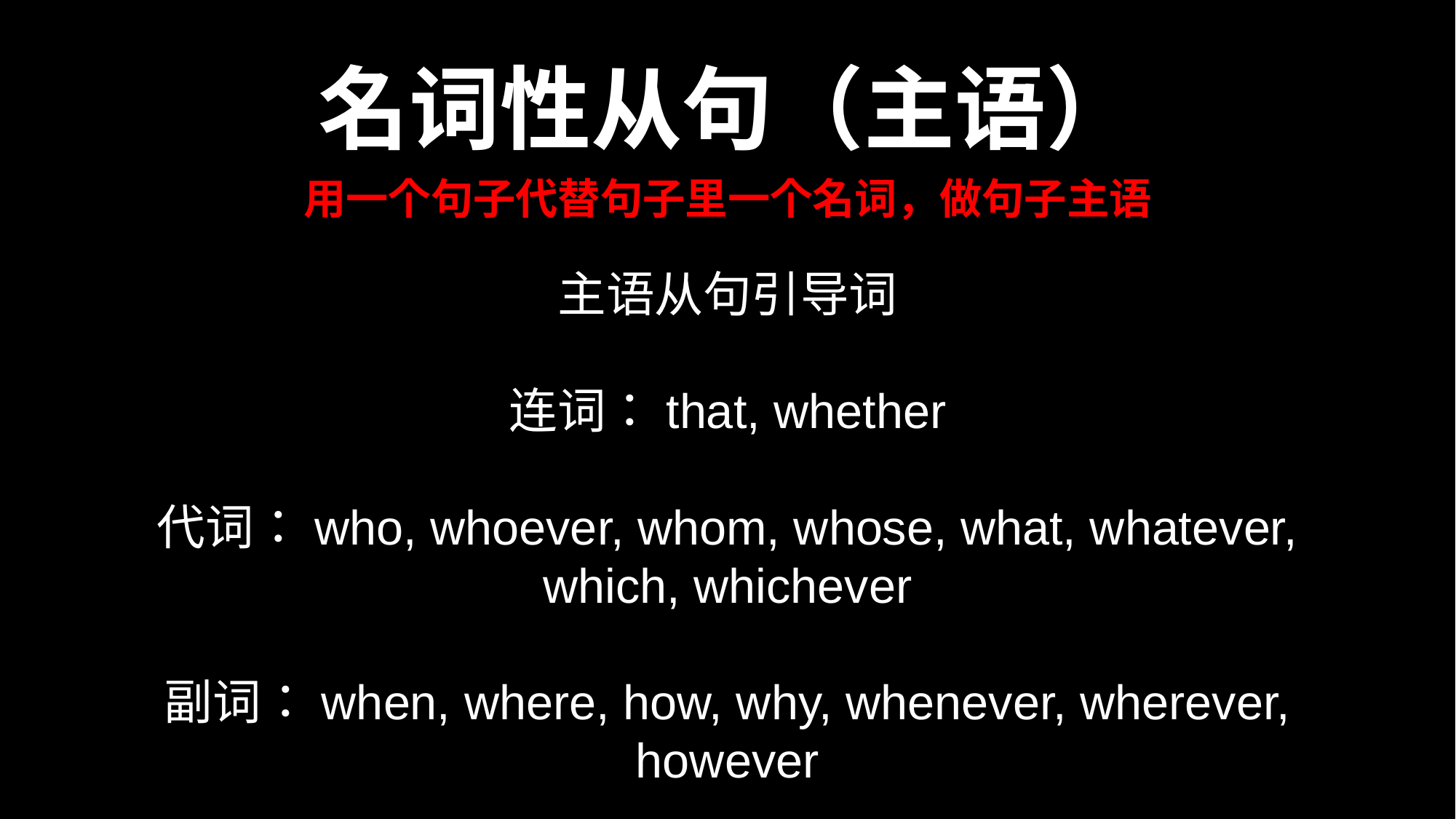

名词性从句（主语）
用一个句子代替句子里一个名词，做句子主语
主语从句引导词

连词：that, whether

代词：who, whoever, whom, whose, what, whatever, which, whichever

副词：when, where, how, why, whenever, wherever, however